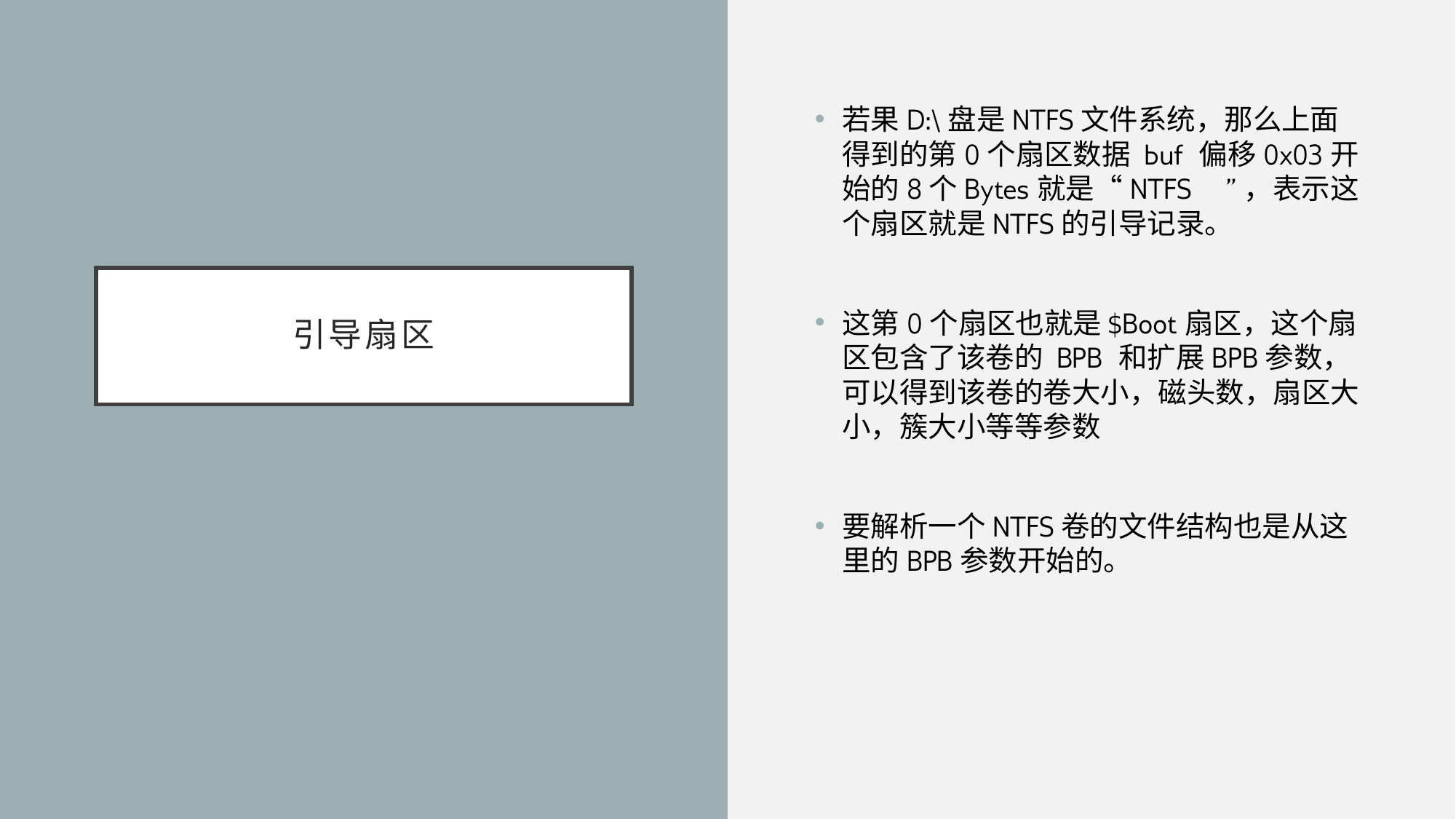

若果D:\盘是NTFS文件系统，那么上面得到的第0个扇区数据 buf 偏移0x03开始的8个Bytes就是“NTFS    ”，表示这个扇区就是NTFS的引导记录。

这第0个扇区也就是$Boot扇区，这个扇区包含了该卷的 BPB 和扩展BPB参数，可以得到该卷的卷大小，磁头数，扇区大小，簇大小等等参数

要解析一个NTFS卷的文件结构也是从这里的BPB参数开始的。

# 引导扇区